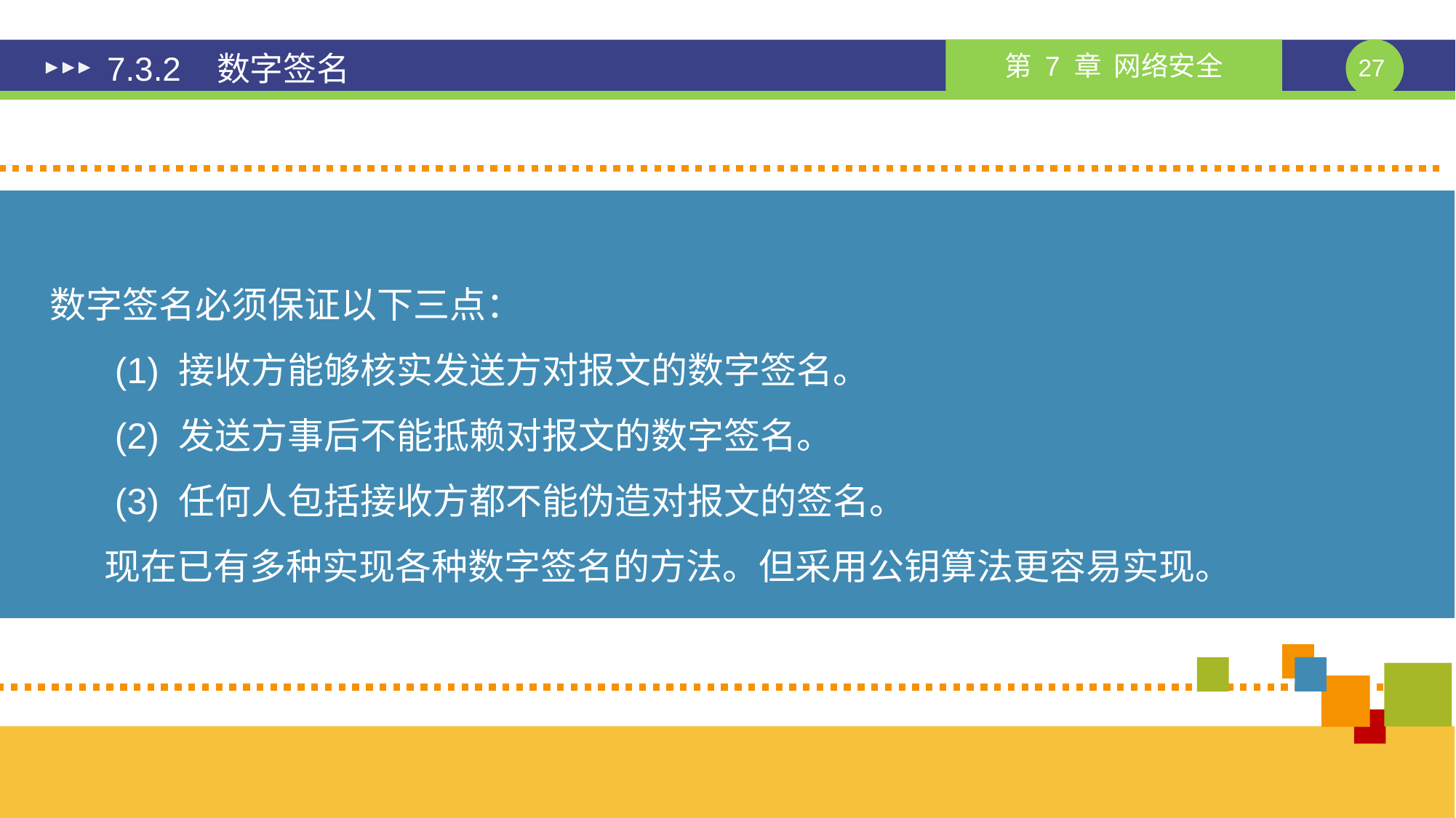

# 7.3.2   数字签名

数字签名必须保证以下三点：
 (1) 接收方能够核实发送方对报文的数字签名。
 (2) 发送方事后不能抵赖对报文的数字签名。
 (3) 任何人包括接收方都不能伪造对报文的签名。
现在已有多种实现各种数字签名的方法。但采用公钥算法更容易实现。